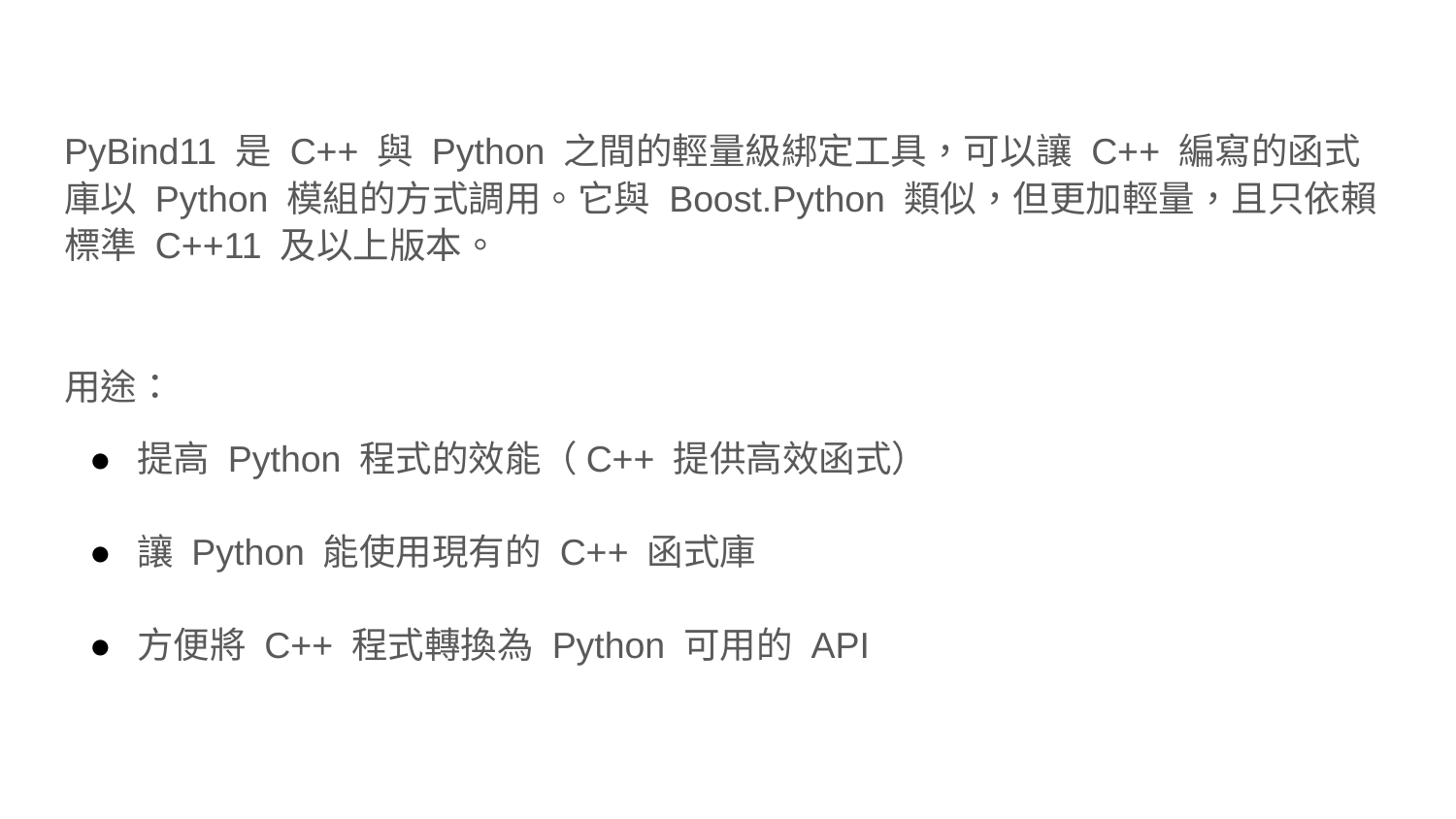

PyBind11 是 C++ 與 Python 之間的輕量級綁定工具，可以讓 C++ 編寫的函式庫以 Python 模組的方式調用。它與 Boost.Python 類似，但更加輕量，且只依賴標準 C++11 及以上版本。

用途：
提高 Python 程式的效能（C++ 提供高效函式）
讓 Python 能使用現有的 C++ 函式庫
方便將 C++ 程式轉換為 Python 可用的 API